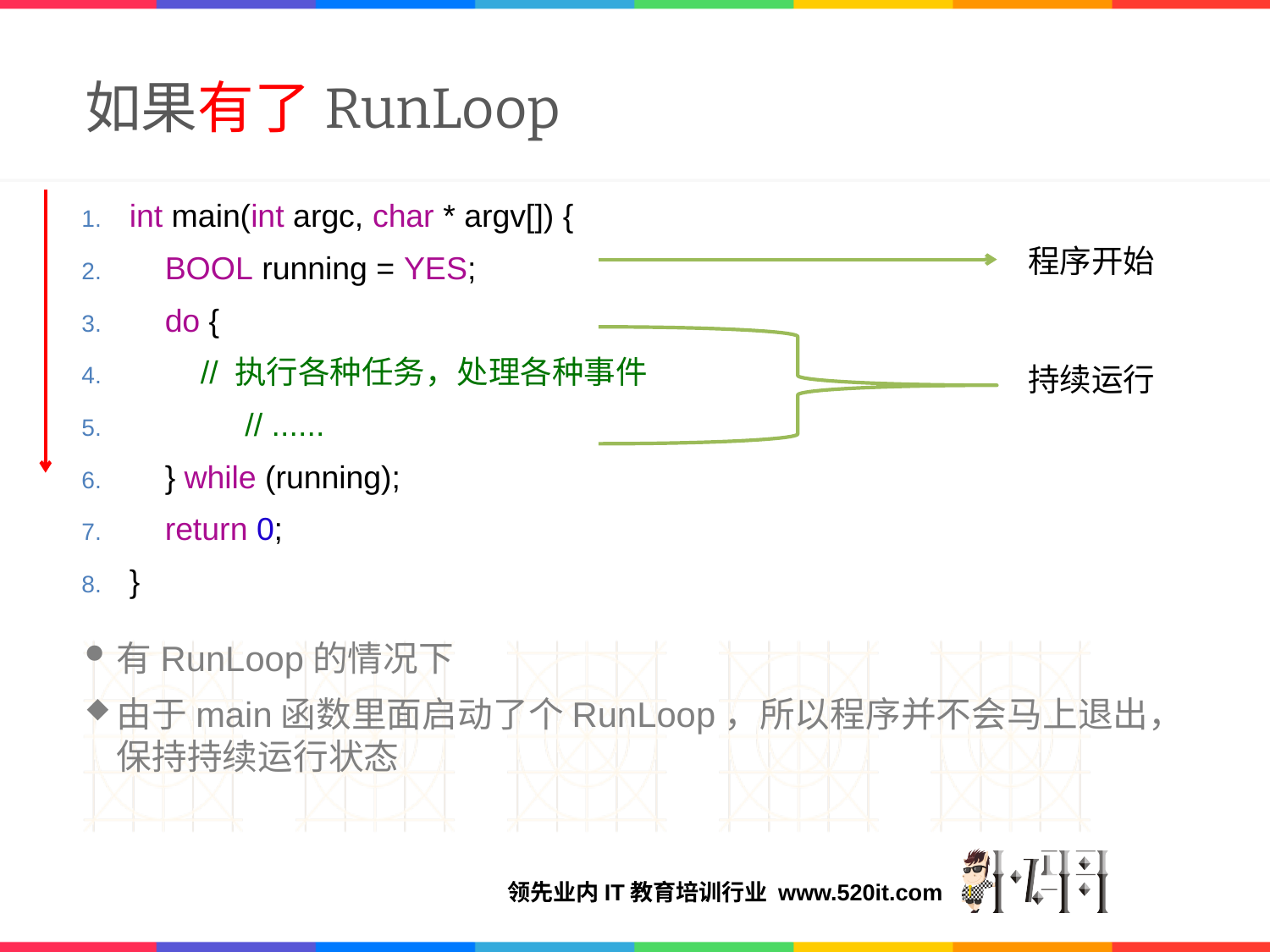

# 如果有了RunLoop
int main(int argc, char * argv[]) {
    BOOL running = YES;
    do {
        // 执行各种任务，处理各种事件
             // ......
    } while (running);
    return 0;
}
程序开始

持续运行

有RunLoop的情况下
由于main函数里面启动了个RunLoop，所以程序并不会马上退出，保持持续运行状态